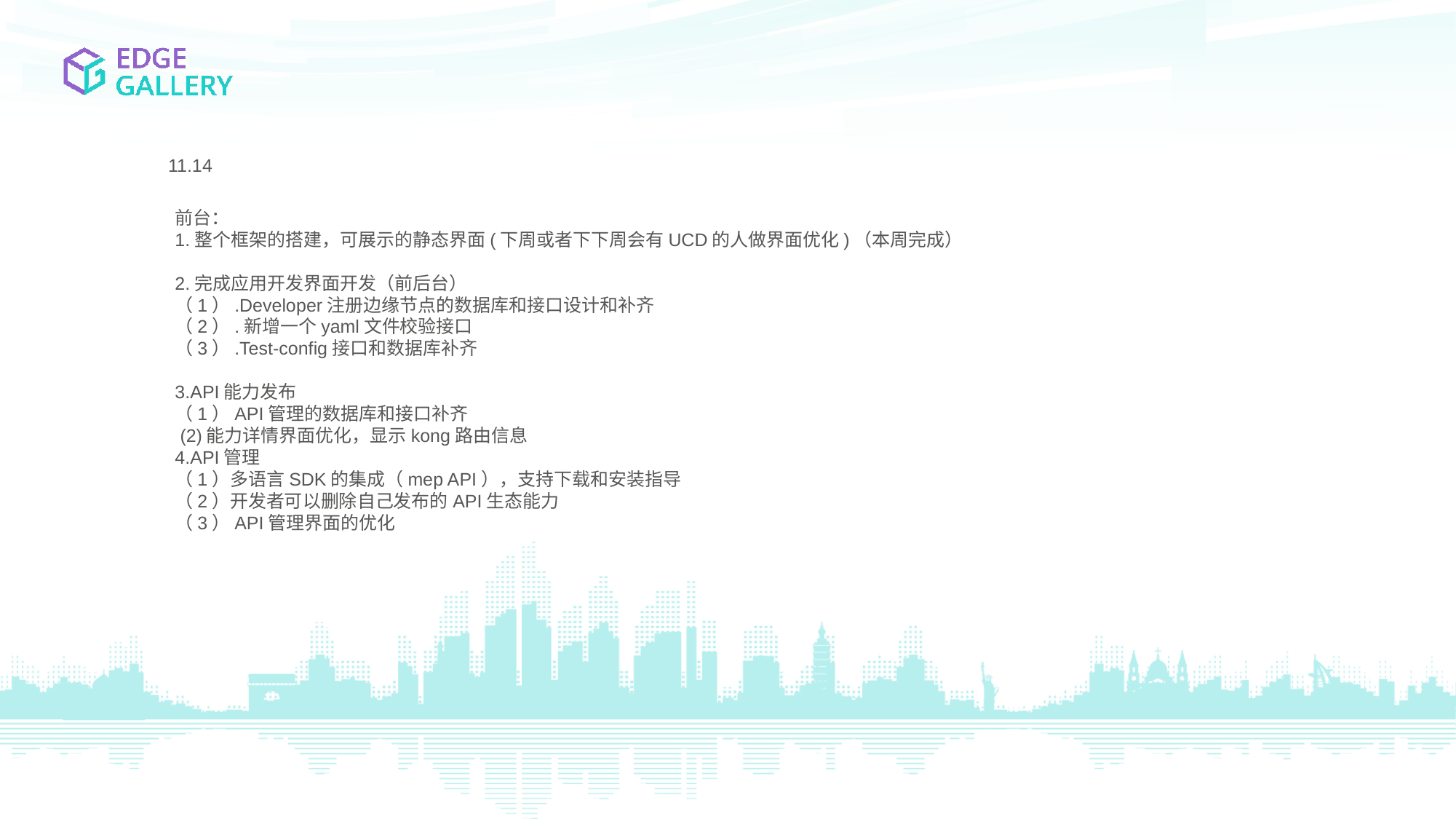

11.14
前台：
1.整个框架的搭建，可展示的静态界面(下周或者下下周会有UCD的人做界面优化)（本周完成）

2.完成应用开发界面开发（前后台）
（1）.Developer注册边缘节点的数据库和接口设计和补齐
（2）.新增一个yaml文件校验接口
（3）.Test-config接口和数据库补齐

3.API能力发布
（1）API管理的数据库和接口补齐
 (2)能力详情界面优化，显示kong路由信息
4.API管理
（1）多语言SDK的集成（mep API），支持下载和安装指导
（2）开发者可以删除自己发布的API生态能力
（3）API管理界面的优化